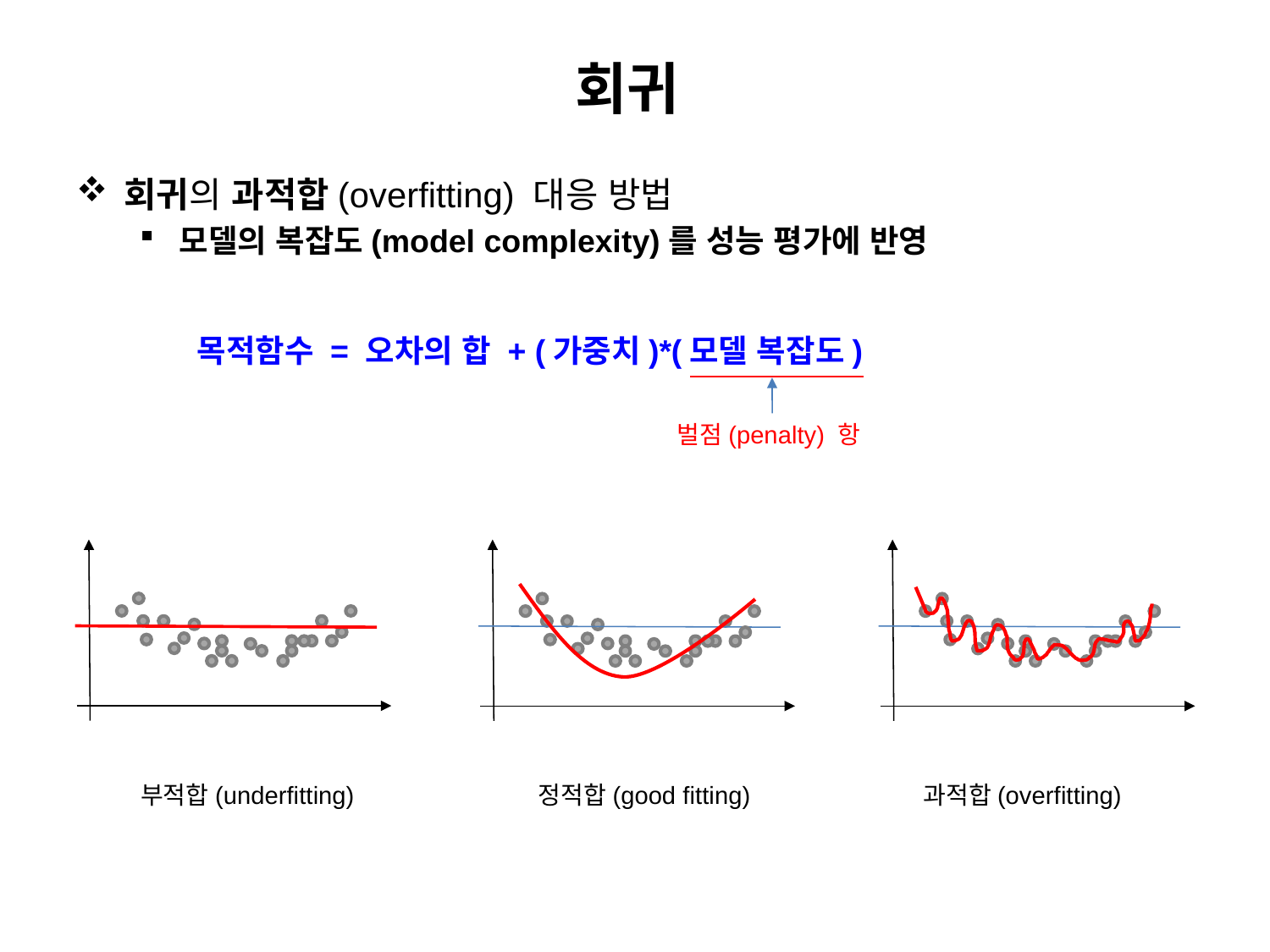

# 회귀
회귀의 과적합(overfitting) 대응 방법
모델의 복잡도(model complexity)를 성능 평가에 반영
목적함수 = 오차의 합 + (가중치)*(모델 복잡도)
벌점(penalty) 항

부적합(underfitting)
정적합(good fitting)
과적합(overfitting)